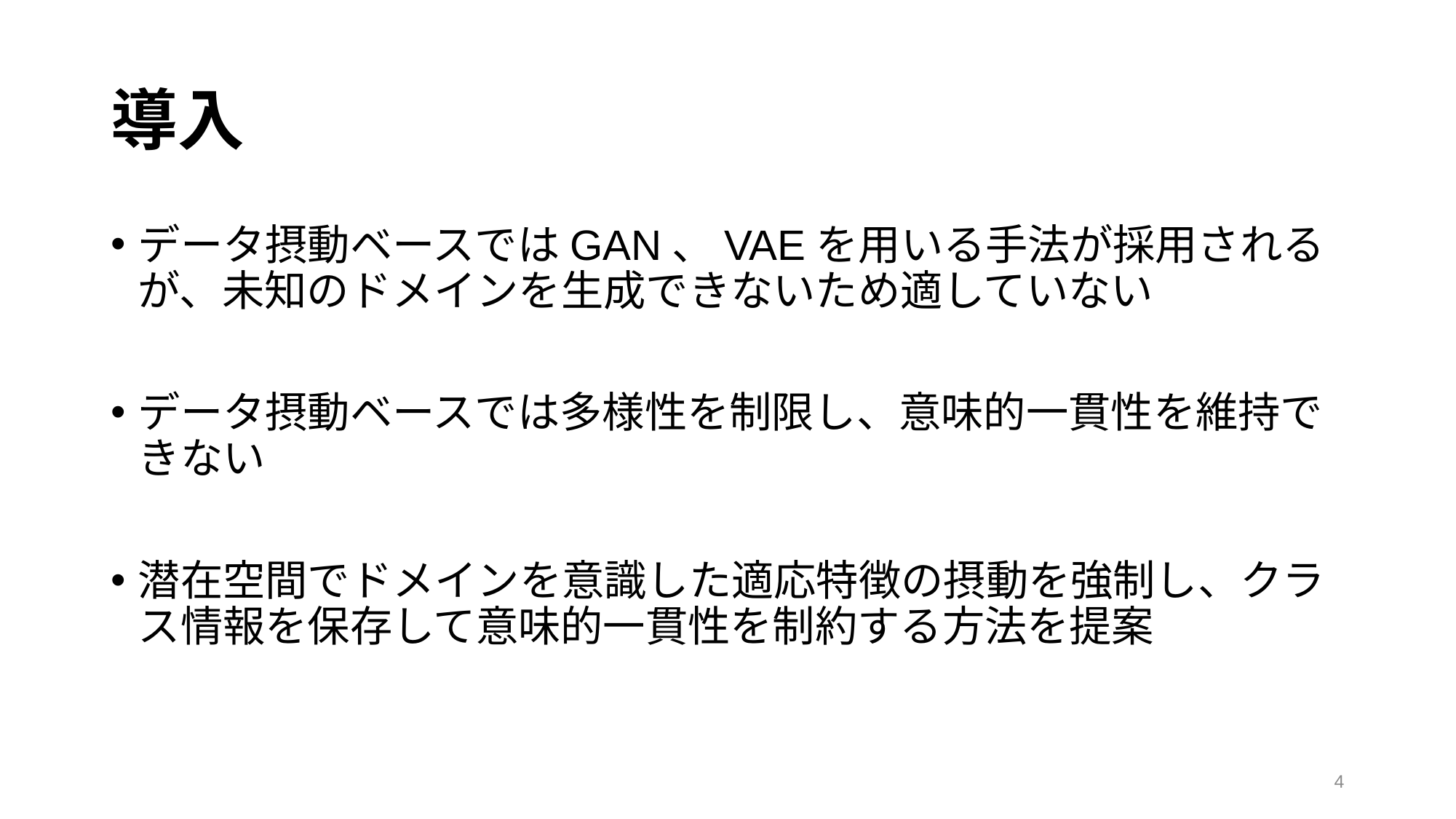

# 導入
データ摂動ベースではGAN、VAEを用いる手法が採用されるが、未知のドメインを生成できないため適していない

データ摂動ベースでは多様性を制限し、意味的一貫性を維持できない

潜在空間でドメインを意識した適応特徴の摂動を強制し、クラス情報を保存して意味的一貫性を制約する方法を提案

4